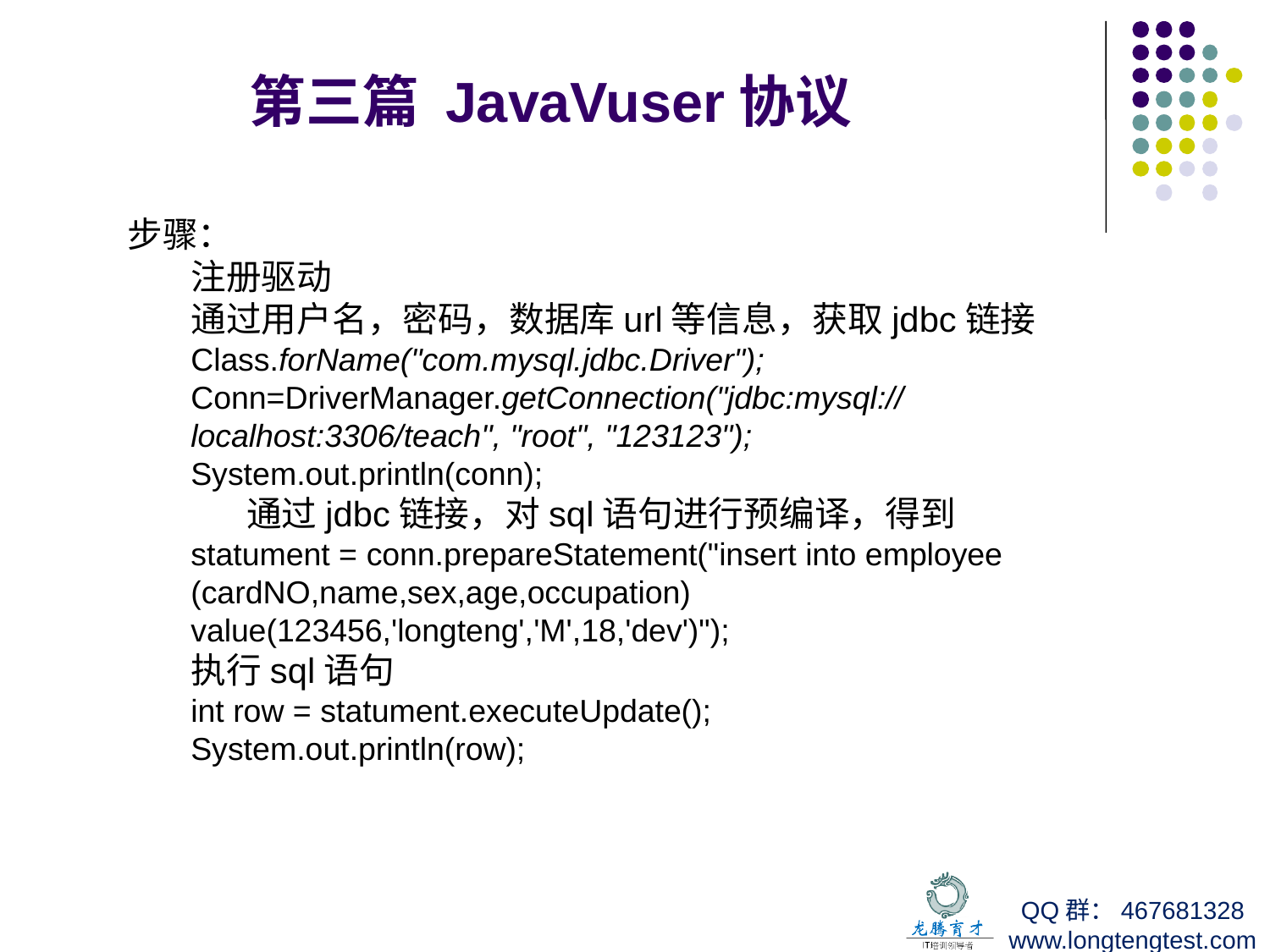

# 第三篇 JavaVuser协议协议
步骤：
注册驱动
通过用户名，密码，数据库url等信息，获取jdbc链接Class.forName("com.mysql.jdbc.Driver");
Conn=DriverManager.getConnection("jdbc:mysql://localhost:3306/teach", "root", "123123");
System.out.println(conn);
      通过jdbc链接，对sql语句进行预编译，得到
statument = conn.prepareStatement("insert into employee (cardNO,name,sex,age,occupation) value(123456,'longteng','M',18,'dev')");
执行sql语句
int row = statument.executeUpdate();
System.out.println(row);